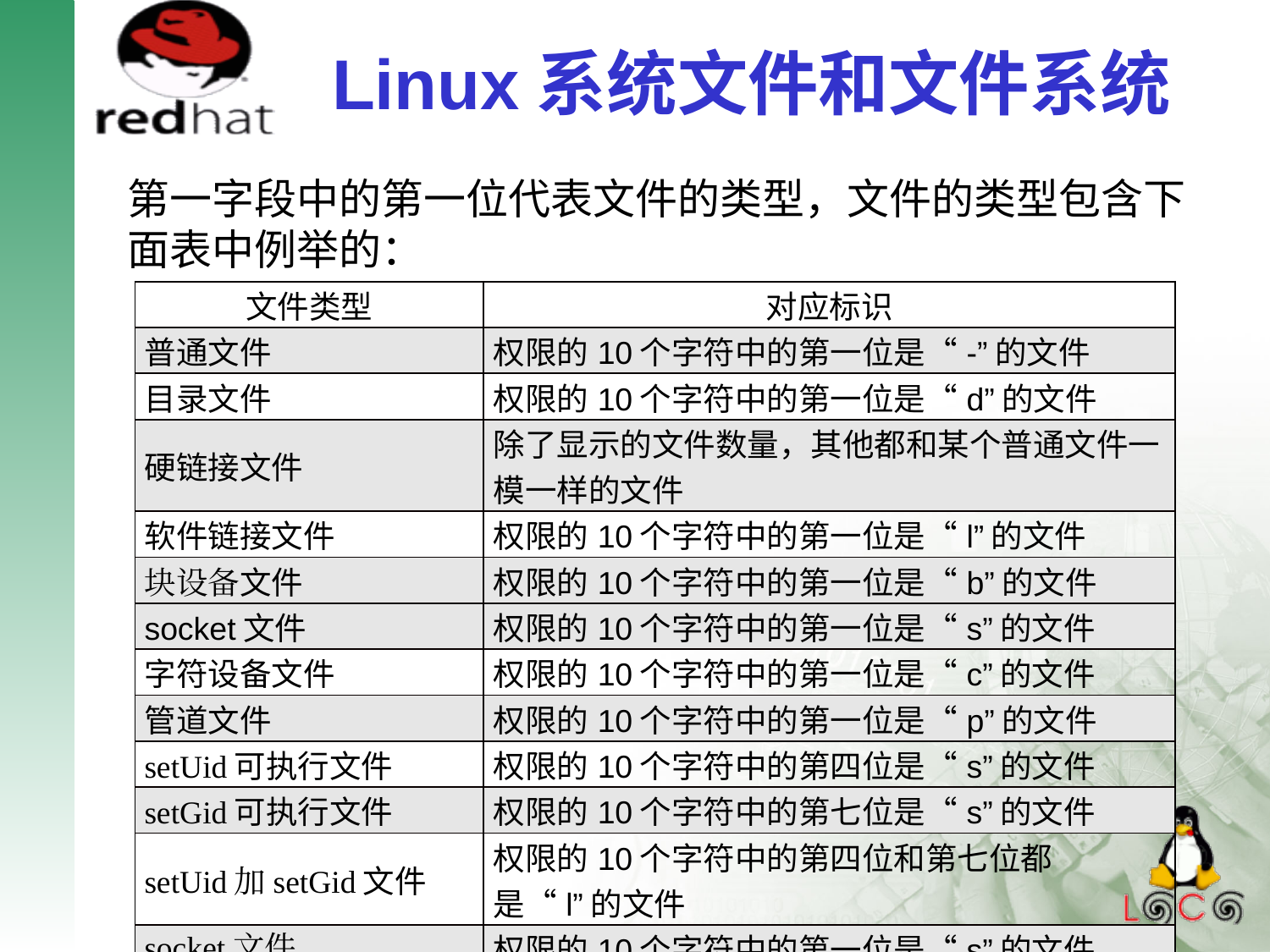

# Linux系统文件和文件系统
第一字段中的第一位代表文件的类型，文件的类型包含下面表中例举的：
| 文件类型 | 对应标识 |
| --- | --- |
| 普通文件 | 权限的10个字符中的第一位是“-”的文件 |
| 目录文件 | 权限的10个字符中的第一位是“d”的文件 |
| 硬链接文件 | 除了显示的文件数量，其他都和某个普通文件一模一样的文件 |
| 软件链接文件 | 权限的10个字符中的第一位是“l”的文件 |
| 块设备文件 | 权限的10个字符中的第一位是“b”的文件 |
| socket文件 | 权限的10个字符中的第一位是“s”的文件 |
| 字符设备文件 | 权限的10个字符中的第一位是“c”的文件 |
| 管道文件 | 权限的10个字符中的第一位是“p”的文件 |
| setUid可执行文件 | 权限的10个字符中的第四位是“s”的文件 |
| setGid可执行文件 | 权限的10个字符中的第七位是“s”的文件 |
| setUid加setGid文件 | 权限的10个字符中的第四位和第七位都是“l”的文件 |
| socket文件 | 权限的10个字符中的第一位是“s”的文件 |